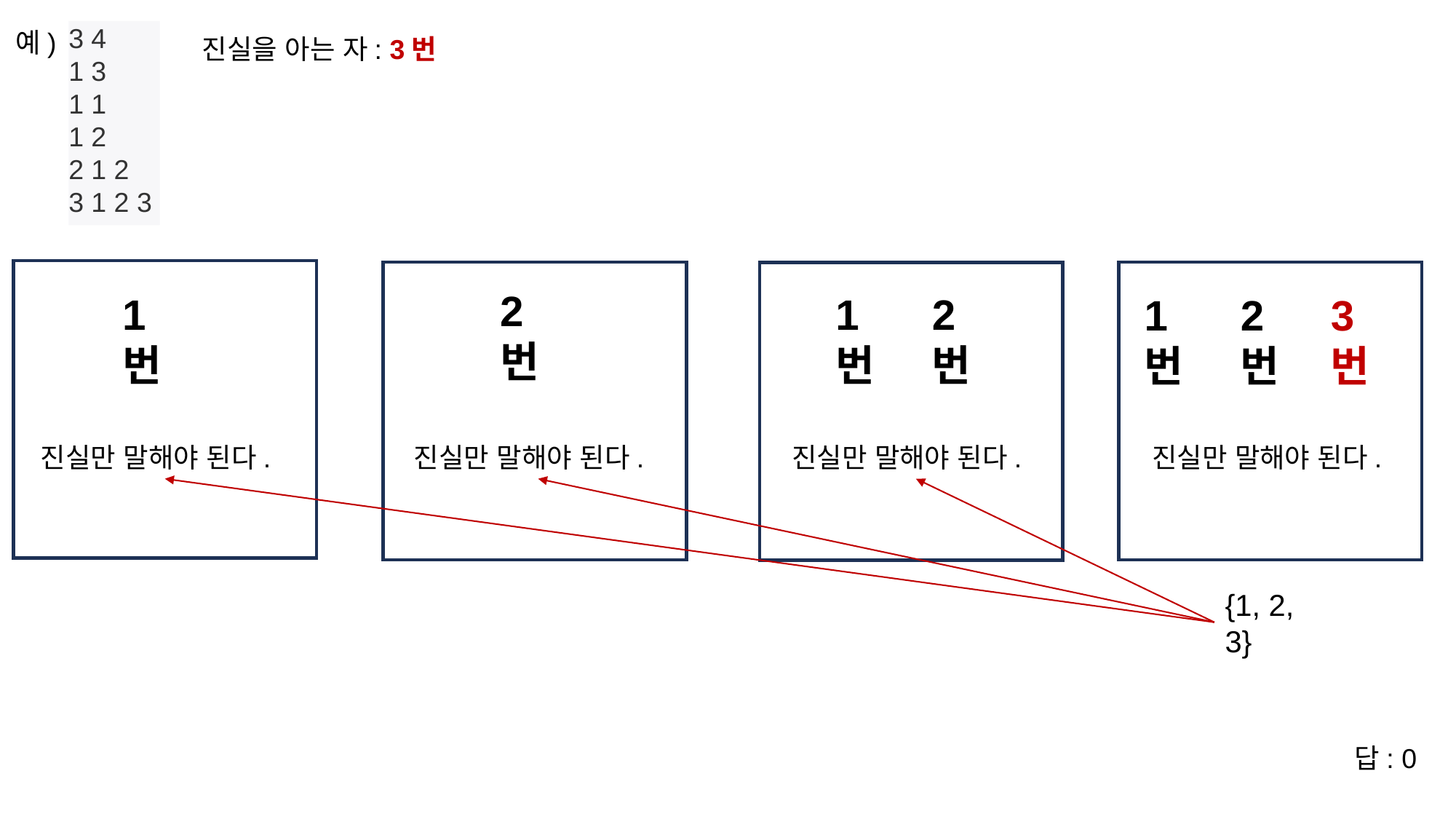

예)
3 4
1 3
1 1
1 2
2 1 2
3 1 2 3
진실을 아는 자: 3번

2번
1번
1번
2번
1번
2번
3번
진실만 말해야 된다.
진실만 말해야 된다.
진실만 말해야 된다.
진실만 말해야 된다.
{1, 2, 3}
답: 0